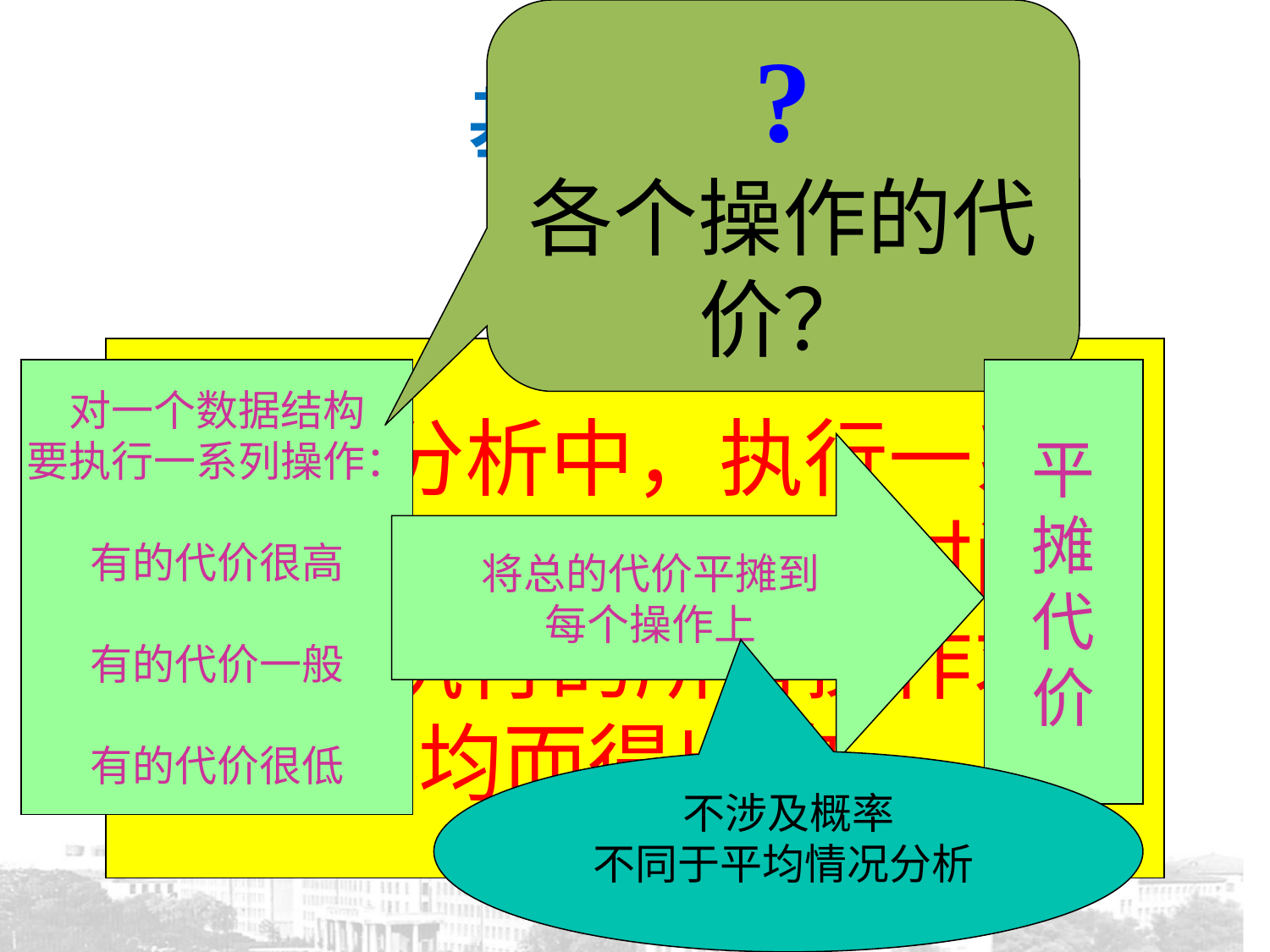

?
各个操作的代价？
# 基本思想

在平摊分析中，执行一系列
数据结构操作所需要时间是
通过对执行的所有操作求平
均而得出的
对一个数据结构
要执行一系列操作：

有的代价很高

有的代价一般

有的代价很低
平
摊
代
价
将总的代价平摊到
每个操作上
不涉及概率
不同于平均情况分析